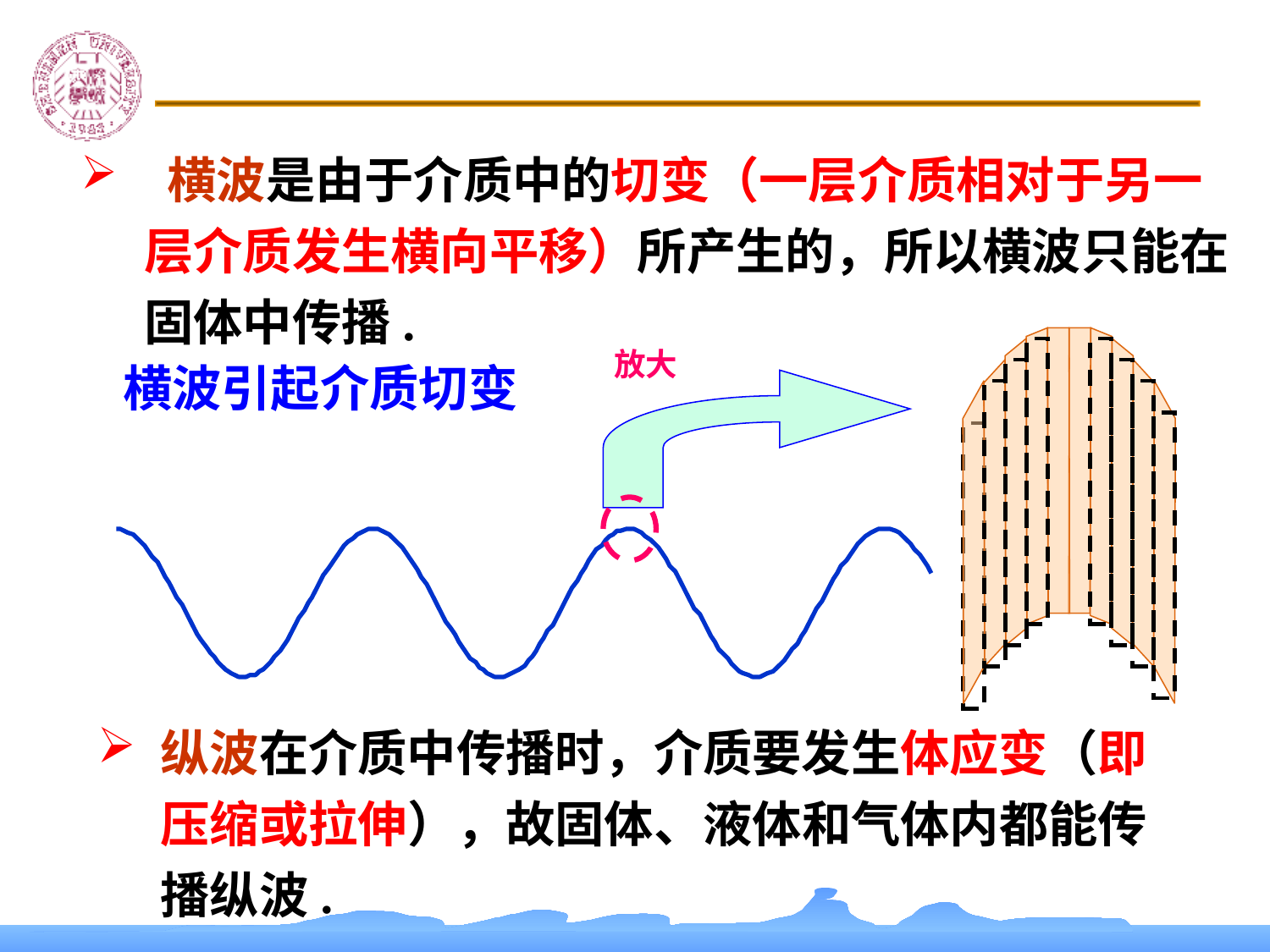

横波是由于介质中的切变（一层介质相对于另一层介质发生横向平移）所产生的，所以横波只能在固体中传播.

放大
横波引起介质切变

纵波在介质中传播时，介质要发生体应变（即压缩或拉伸），故固体、液体和气体内都能传播纵波.